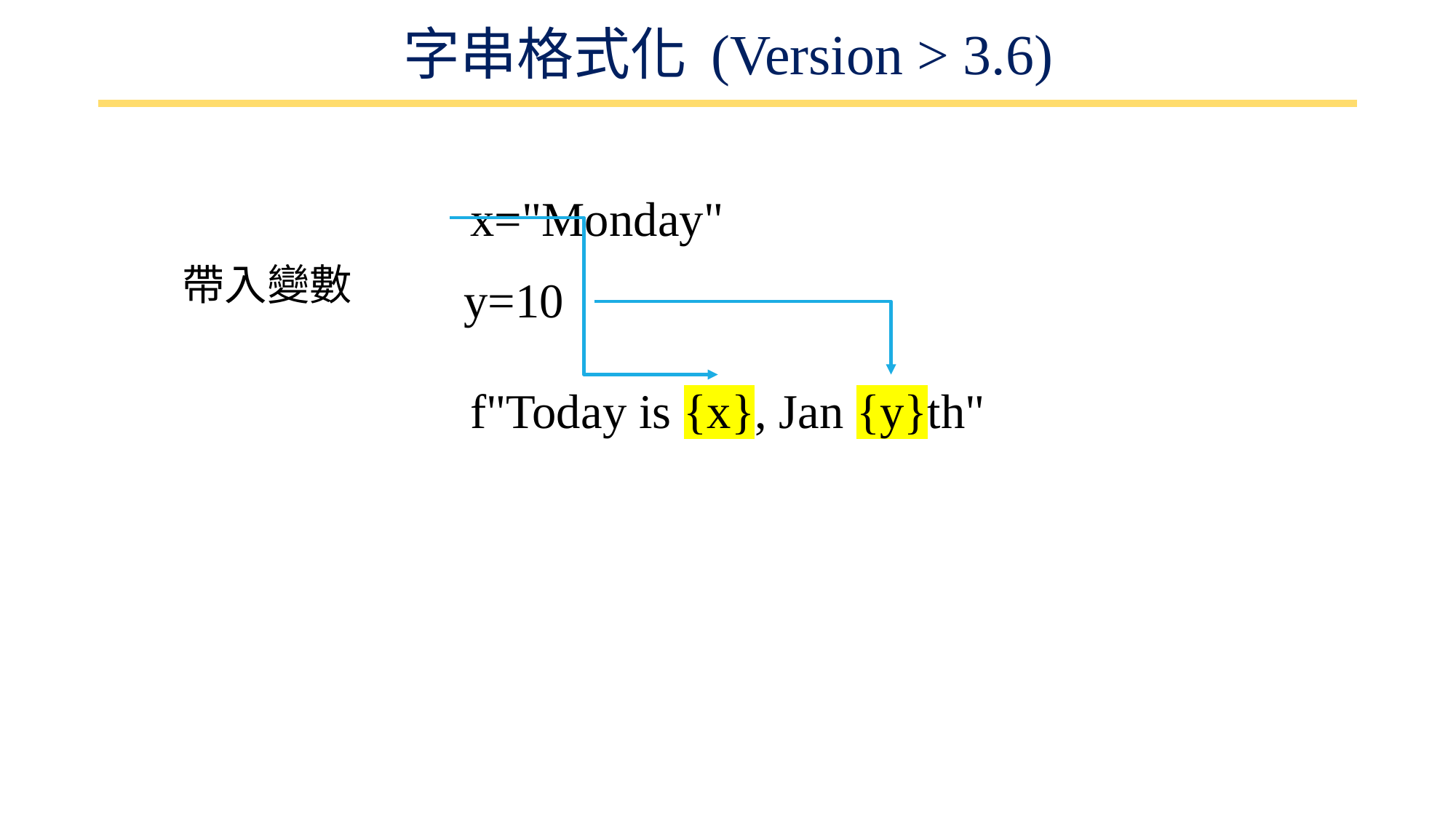

# 字串格式化 (Version > 3.6)
x="Monday"
帶入變數
y=10
f"Today is {x}, Jan {y}th"